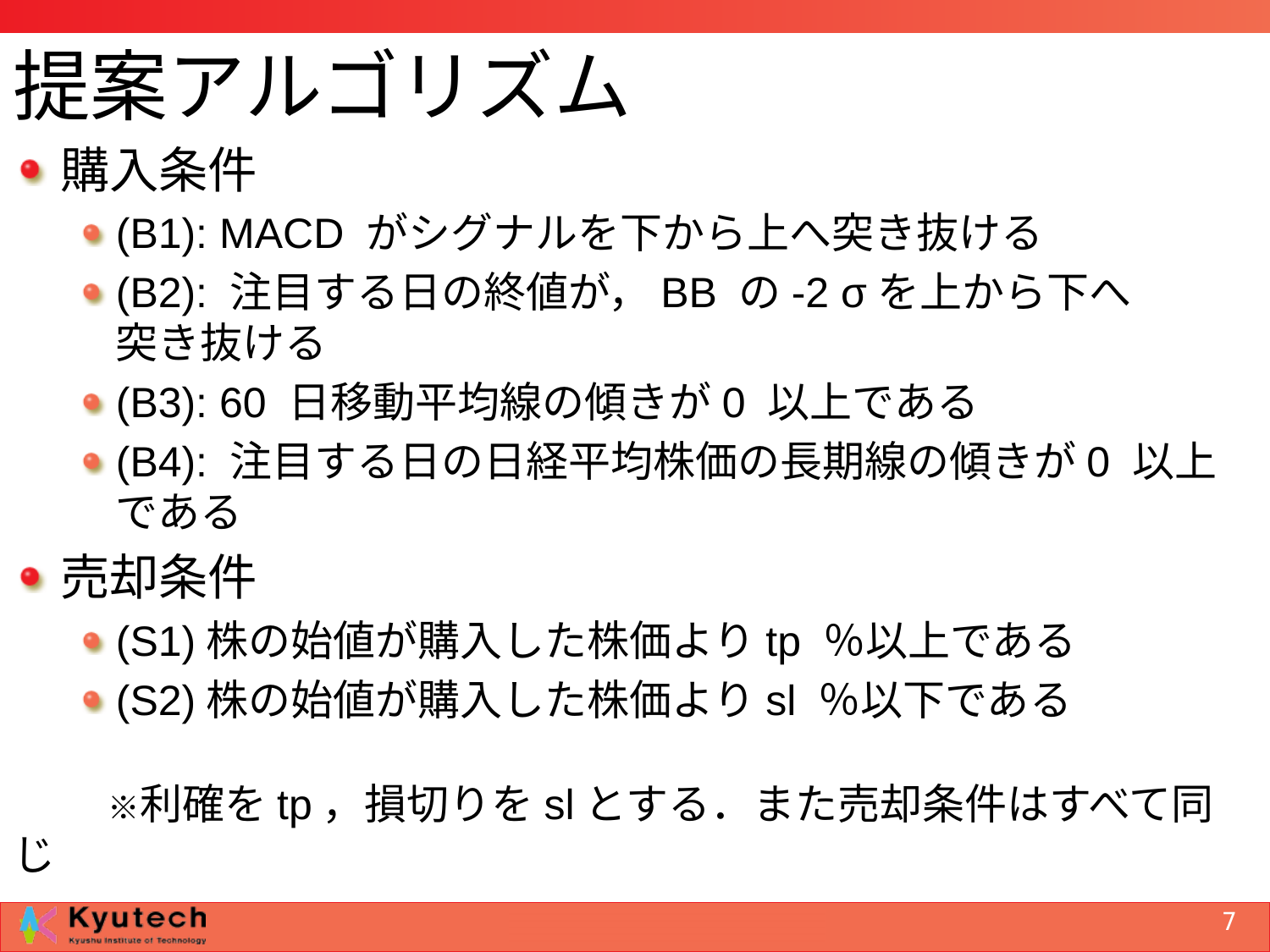

# 提案アルゴリズム
購入条件
(B1): MACD がシグナルを下から上へ突き抜ける
(B2): 注目する日の終値が，BB の-2 σを上から下へ
突き抜ける
(B3): 60 日移動平均線の傾きが0 以上である
(B4): 注目する日の日経平均株価の長期線の傾きが0 以上である
売却条件
(S1)株の始値が購入した株価よりtp ％以上である
(S2)株の始値が購入した株価よりsl ％以下である

　　　※利確をtp，損切りをslとする．また売却条件はすべて同じ
7